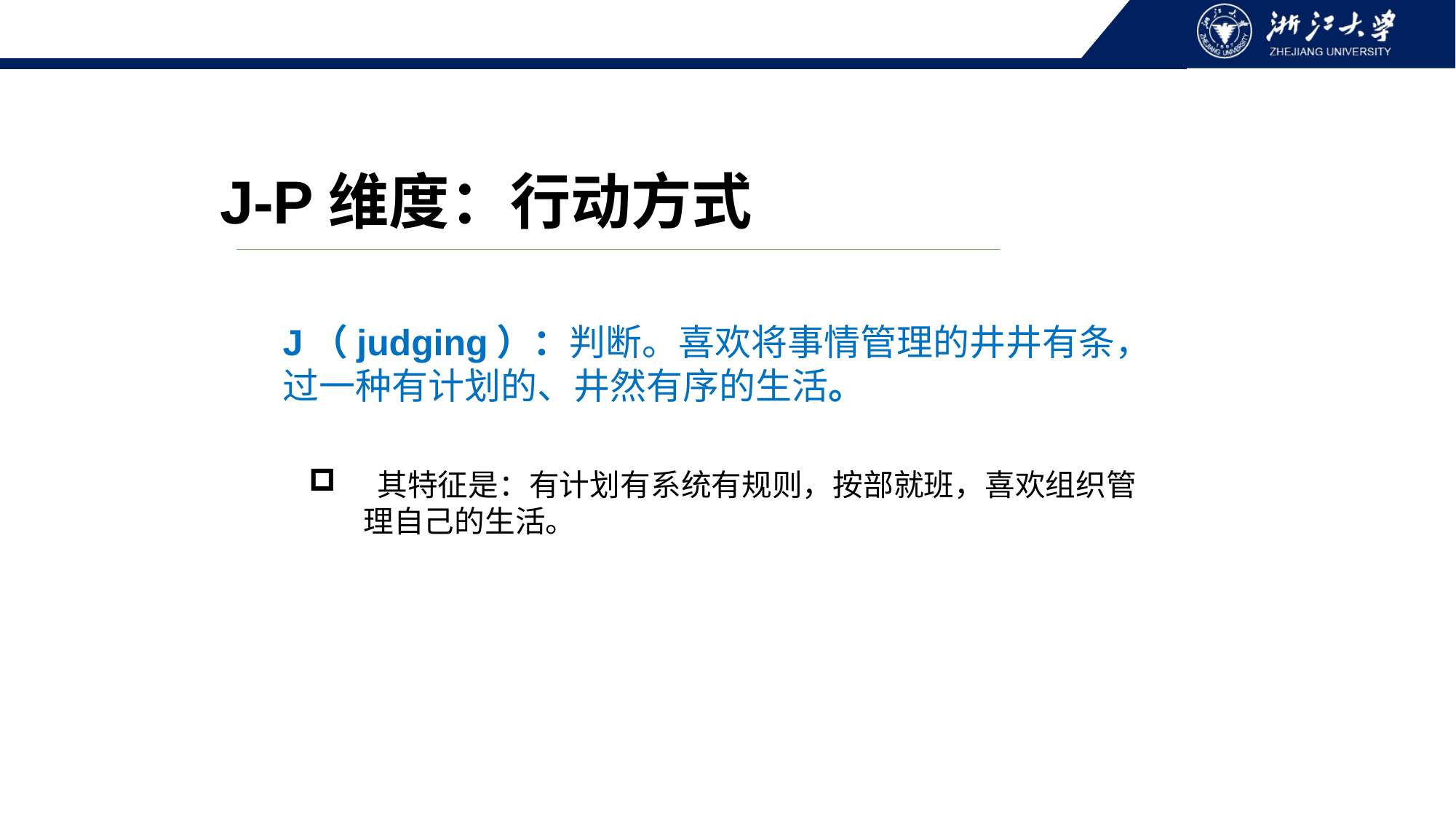

J-P维度：行动方式
J（judging）：判断。喜欢将事情管理的井井有条，过一种有计划的、井然有序的生活。
 其特征是：有计划有系统有规则，按部就班，喜欢组织管理自己的生活。